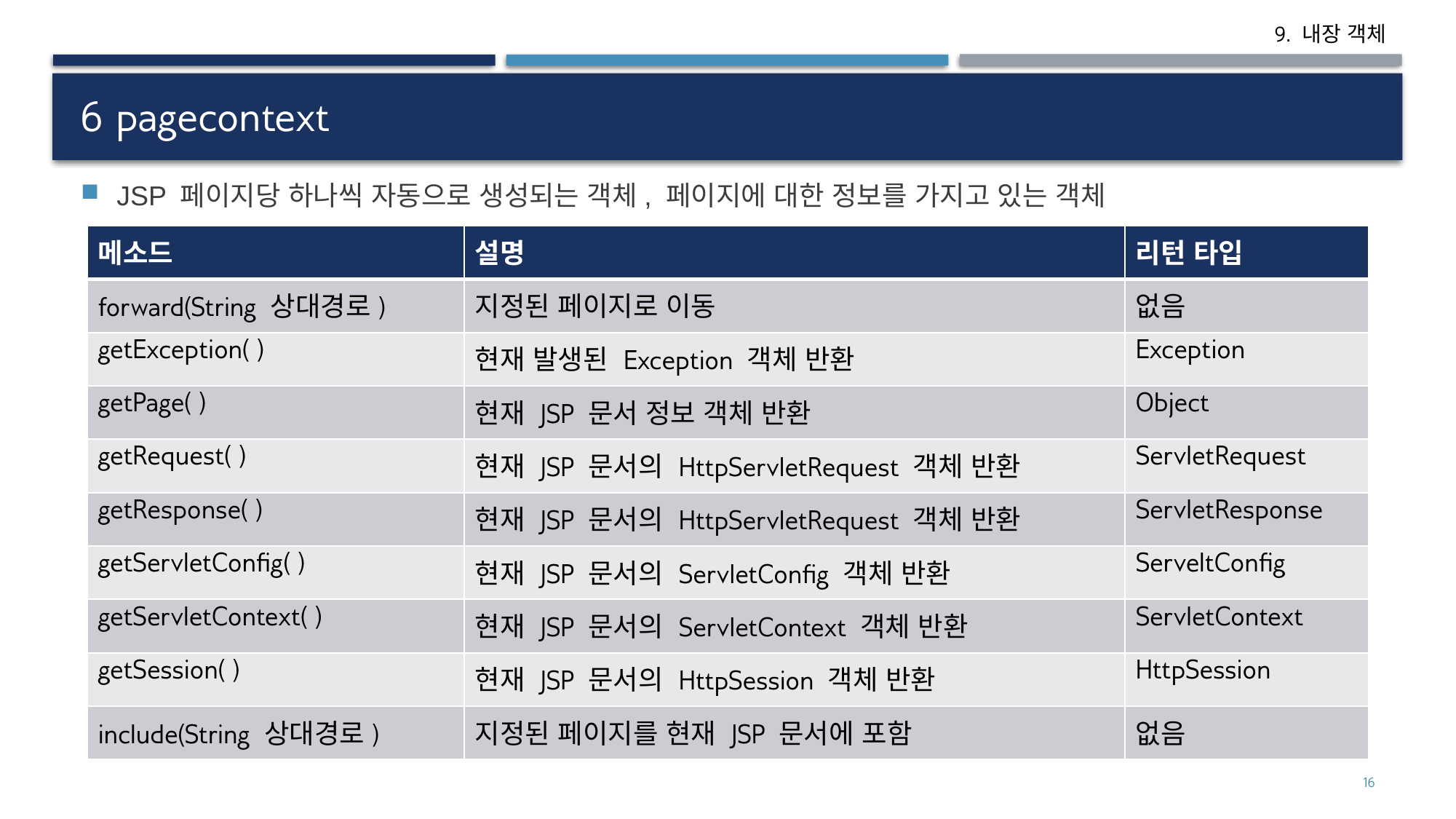

# 6 pagecontext
JSP 페이지당 하나씩 자동으로 생성되는 객체, 페이지에 대한 정보를 가지고 있는 객체

| 메소드 | 설명 | 리턴 타입 |
| --- | --- | --- |
| forward(String 상대경로) | 지정된 페이지로 이동 | 없음 |
| getException( ) | 현재 발생된 Exception 객체 반환 | Exception |
| getPage( ) | 현재 JSP 문서 정보 객체 반환 | Object |
| getRequest( ) | 현재 JSP 문서의 HttpServletRequest 객체 반환 | ServletRequest |
| getResponse( ) | 현재 JSP 문서의 HttpServletRequest 객체 반환 | ServletResponse |
| getServletConfig( ) | 현재 JSP 문서의 ServletConfig 객체 반환 | ServeltConfig |
| getServletContext( ) | 현재 JSP 문서의 ServletContext 객체 반환 | ServletContext |
| getSession( ) | 현재 JSP 문서의 HttpSession 객체 반환 | HttpSession |
| include(String 상대경로) | 지정된 페이지를 현재 JSP 문서에 포함 | 없음 |
16